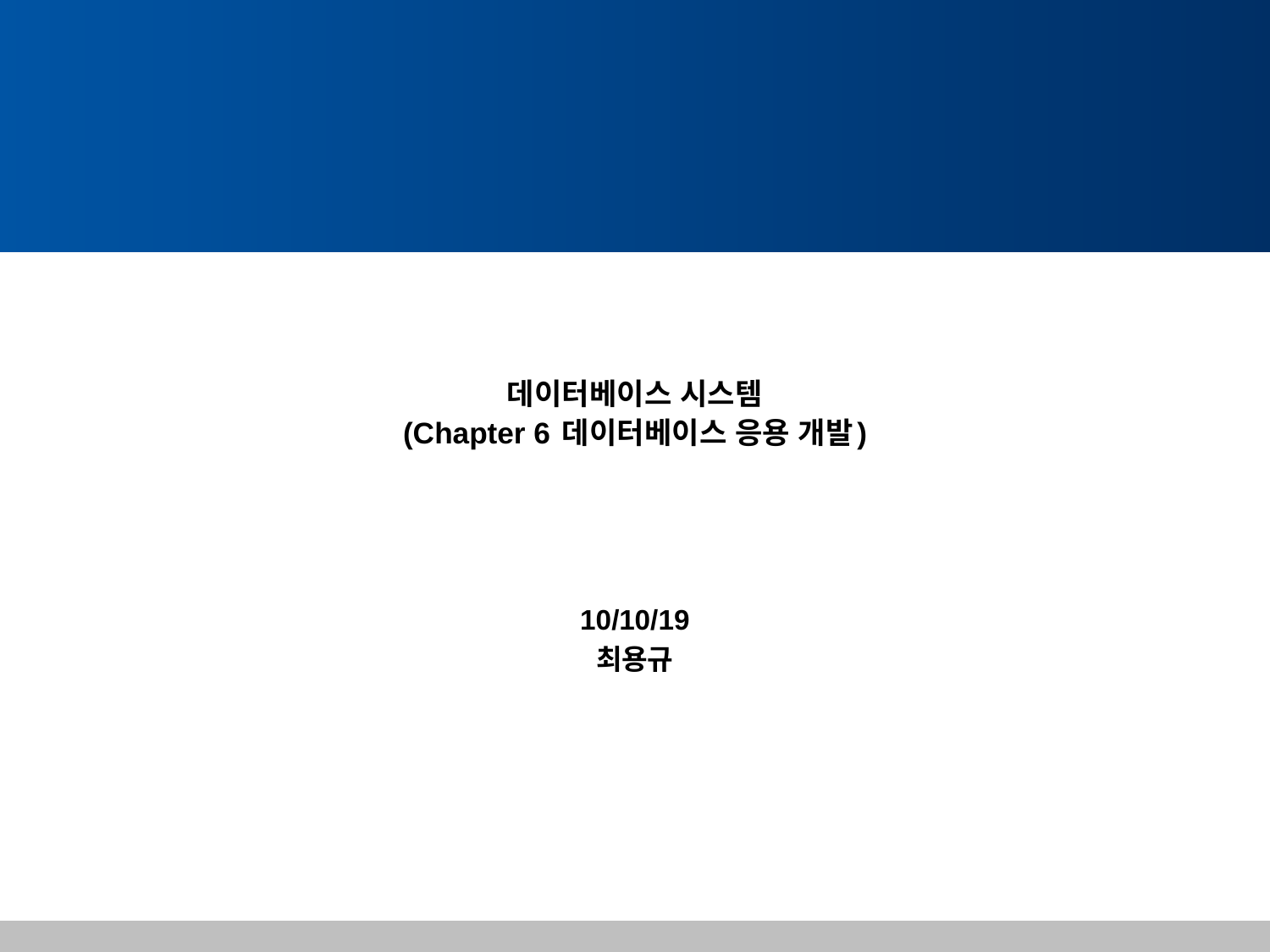

# 데이터베이스 시스템 (Chapter 6 데이터베이스 응용 개발)
10/10/19
최용규